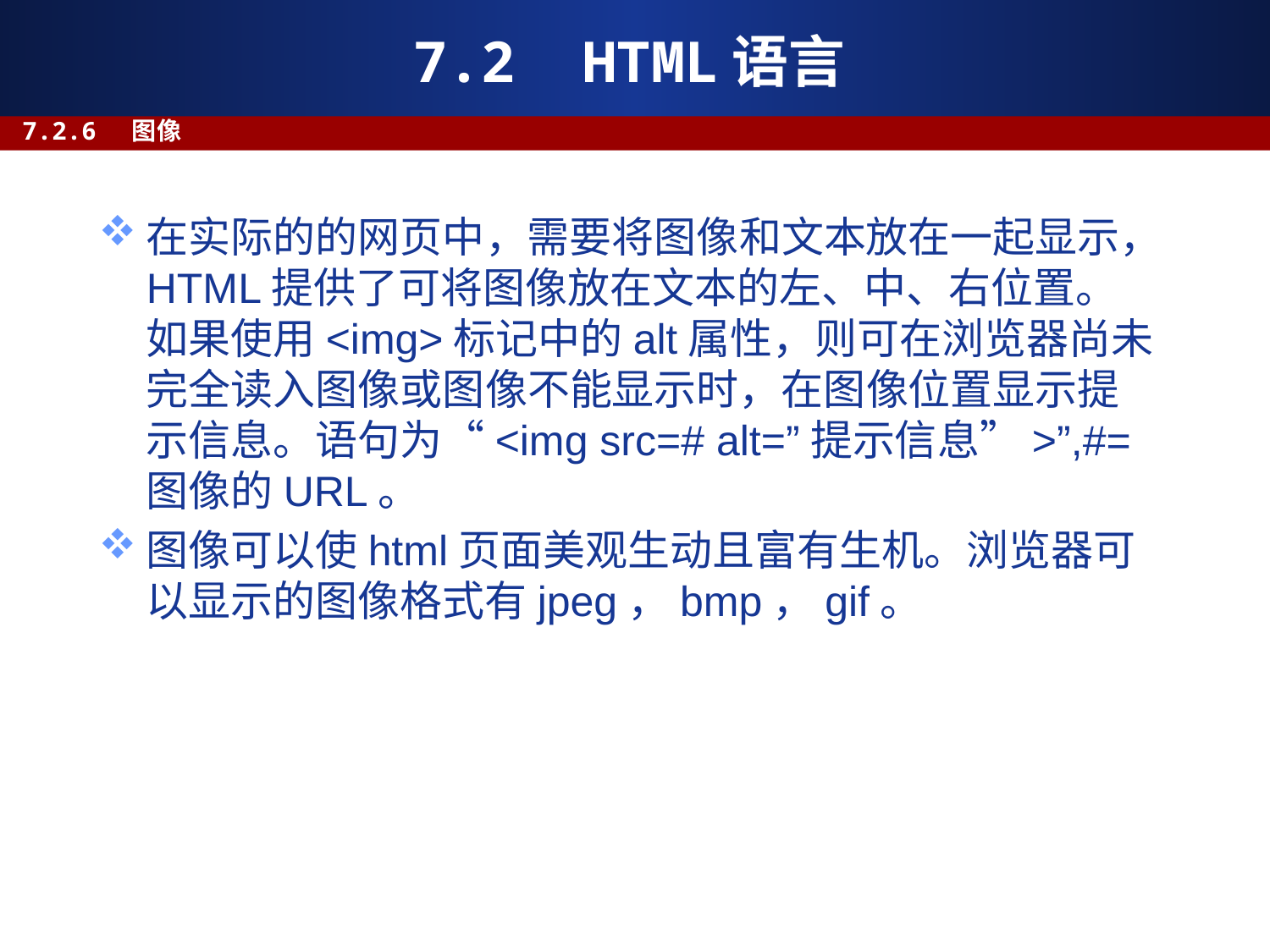

# 7.2  HTML语言
7.2.6  图像
在实际的的网页中，需要将图像和文本放在一起显示，HTML提供了可将图像放在文本的左、中、右位置。如果使用<img>标记中的alt属性，则可在浏览器尚未完全读入图像或图像不能显示时，在图像位置显示提示信息。语句为“<img src=# alt=”提示信息”>”,#=图像的URL。
图像可以使html页面美观生动且富有生机。浏览器可以显示的图像格式有jpeg，bmp，gif。